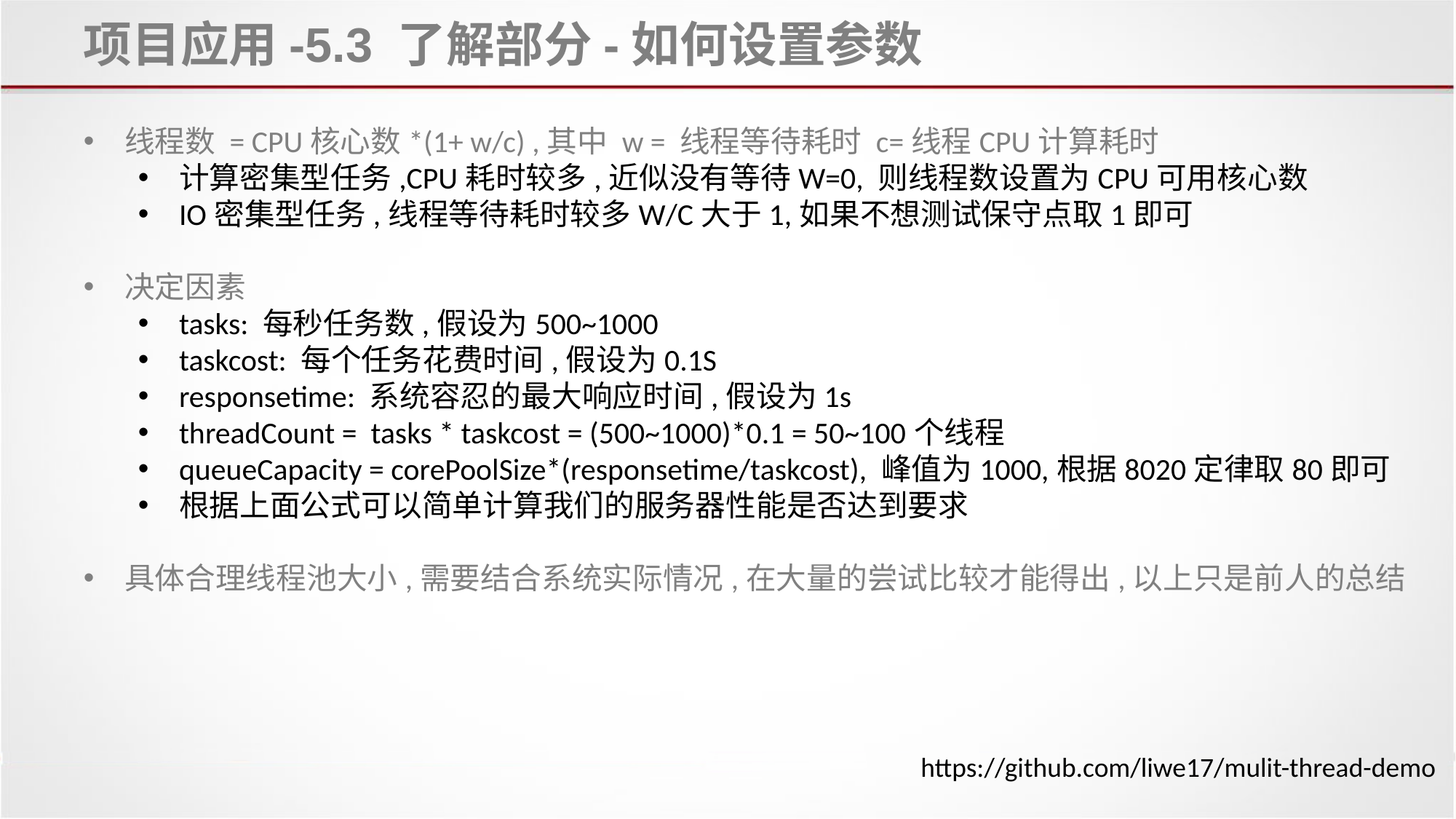

# 项目应用-5.3 了解部分-如何设置参数
线程数 = CPU核心数*(1+ w/c) ,其中 w = 线程等待耗时 c=线程CPU计算耗时
计算密集型任务,CPU耗时较多,近似没有等待W=0, 则线程数设置为CPU可用核心数
IO密集型任务,线程等待耗时较多W/C大于1,如果不想测试保守点取1即可

决定因素
tasks: 每秒任务数,假设为500~1000
taskcost: 每个任务花费时间,假设为0.1S
responsetime: 系统容忍的最大响应时间,假设为1s
threadCount =  tasks * taskcost = (500~1000)*0.1 = 50~100个线程
queueCapacity = corePoolSize*(responsetime/taskcost), 峰值为1000,根据8020定律取80即可
根据上面公式可以简单计算我们的服务器性能是否达到要求

具体合理线程池大小,需要结合系统实际情况,在大量的尝试比较才能得出,以上只是前人的总结